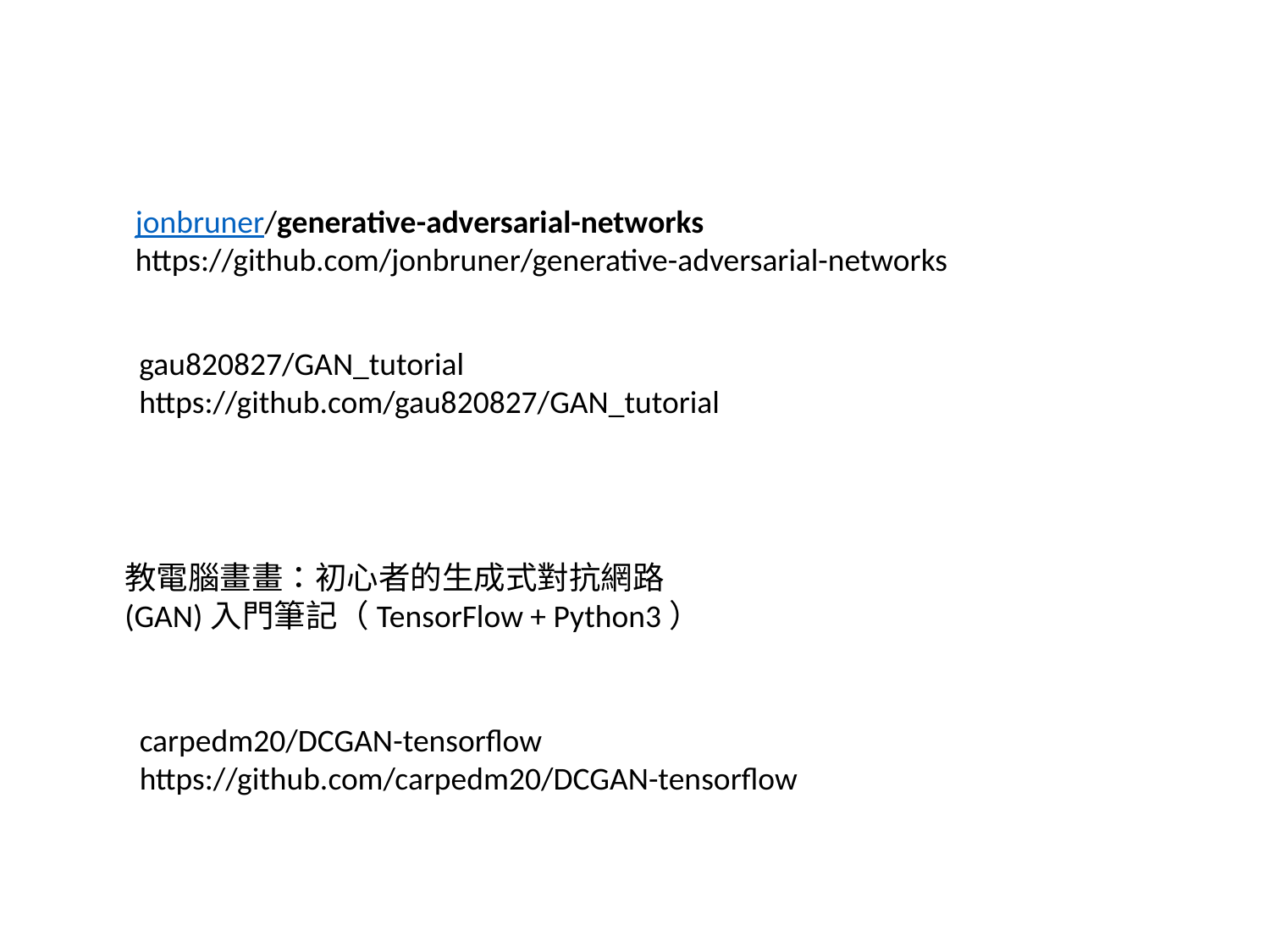

jonbruner/generative-adversarial-networks
https://github.com/jonbruner/generative-adversarial-networks
gau820827/GAN_tutorial
https://github.com/gau820827/GAN_tutorial
教電腦畫畫：初心者的生成式對抗網路(GAN)入門筆記（TensorFlow + Python3）
carpedm20/DCGAN-tensorflow
https://github.com/carpedm20/DCGAN-tensorflow